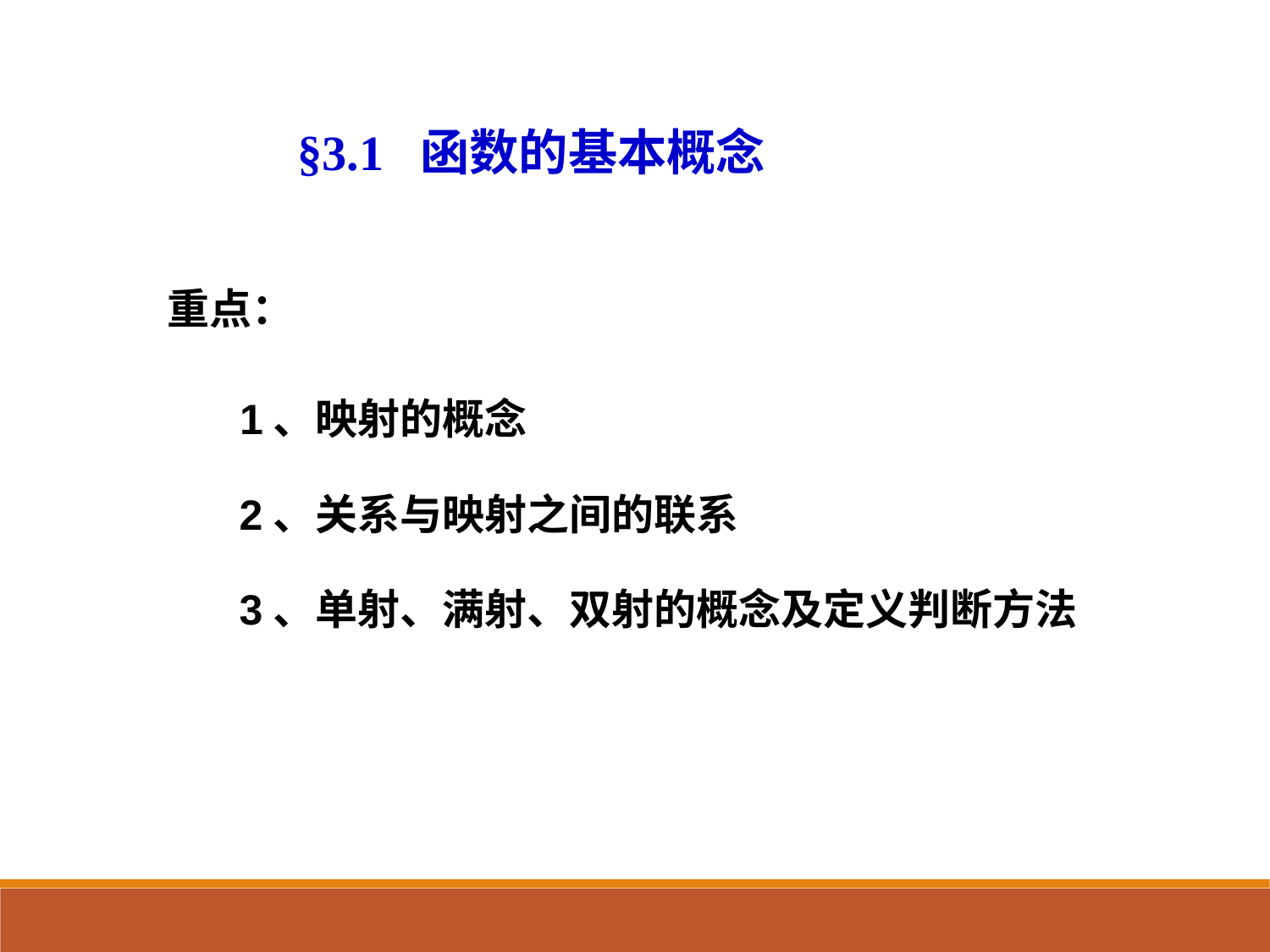

§3.1  函数的基本概念
重点：
 1、映射的概念
 2、关系与映射之间的联系
 3、单射、满射、双射的概念及定义判断方法